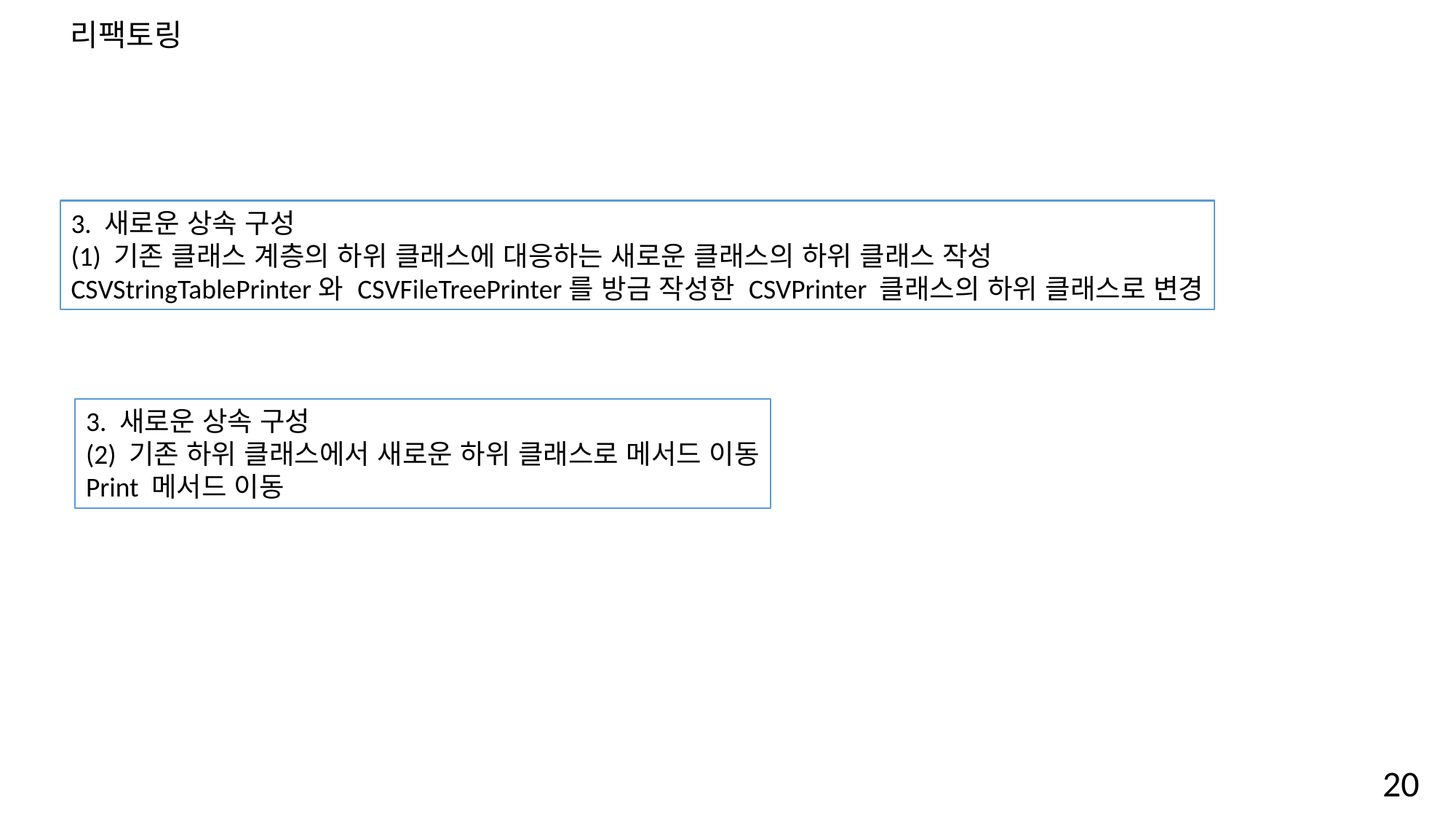

리팩토링
3. 새로운 상속 구성
(1) 기존 클래스 계층의 하위 클래스에 대응하는 새로운 클래스의 하위 클래스 작성
CSVStringTablePrinter와 CSVFileTreePrinter를 방금 작성한 CSVPrinter 클래스의 하위 클래스로 변경
3. 새로운 상속 구성
(2) 기존 하위 클래스에서 새로운 하위 클래스로 메서드 이동
Print 메서드 이동
20